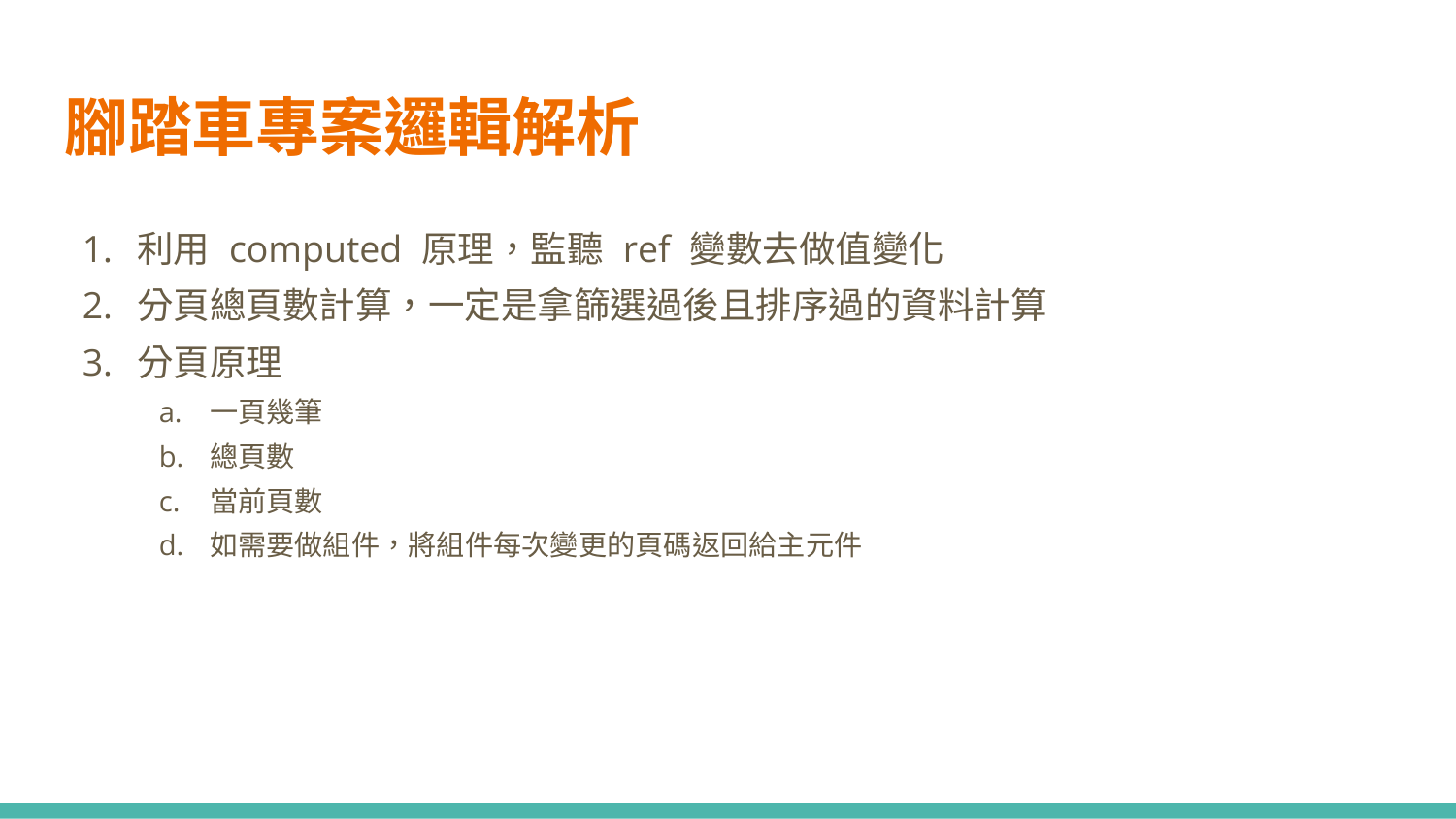

# 腳踏車專案邏輯解析
利用 computed 原理，監聽 ref 變數去做值變化
分頁總頁數計算，一定是拿篩選過後且排序過的資料計算
分頁原理
一頁幾筆
總頁數
當前頁數
如需要做組件，將組件每次變更的頁碼返回給主元件